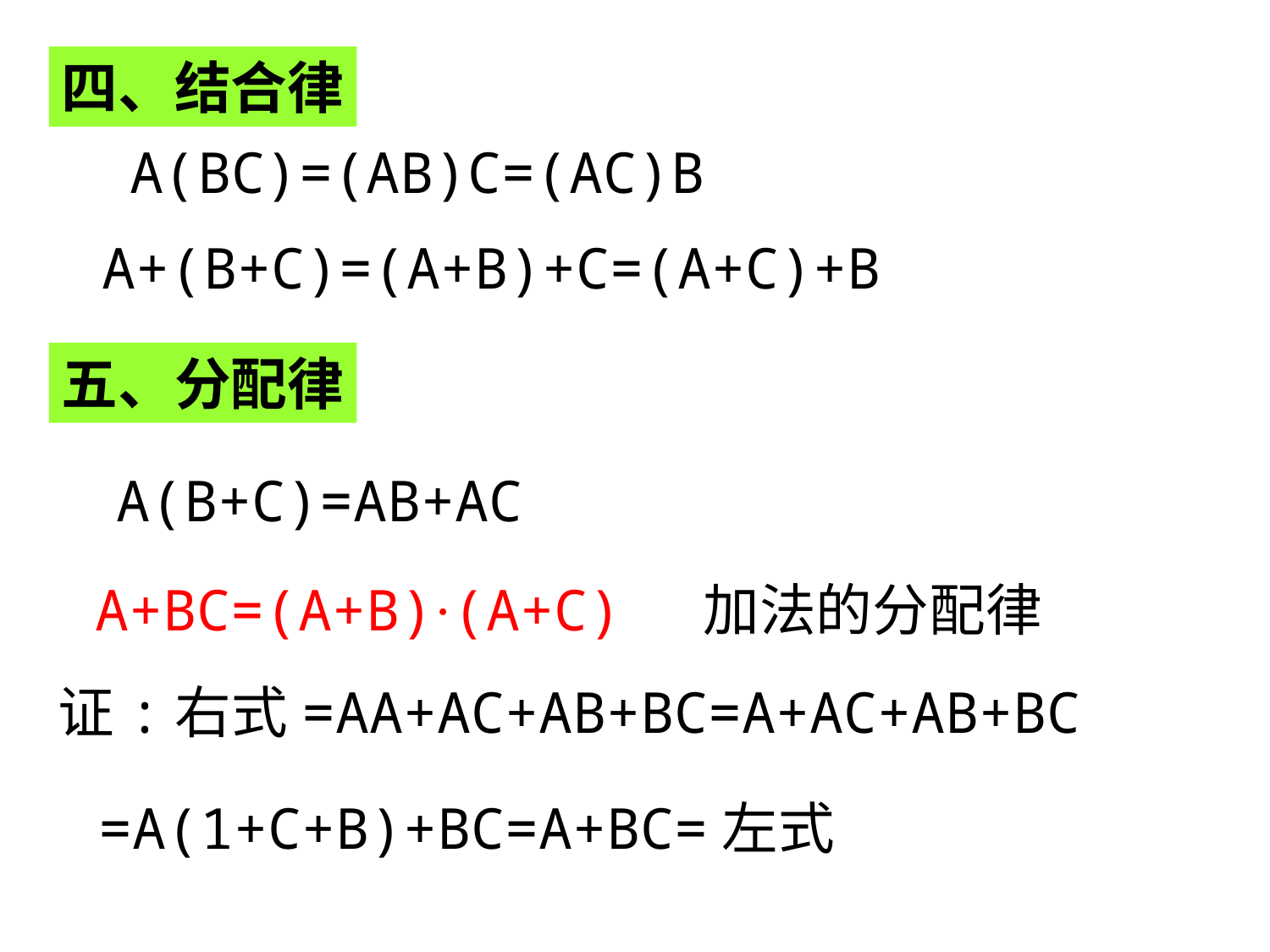

四、结合律
A(BC)=(AB)C=(AC)B
A+(B+C)=(A+B)+C=(A+C)+B
五、分配律
A(B+C)=AB+AC
A+BC=(A+B)·(A+C)  加法的分配律
证:右式=AA+AC+AB+BC=A+AC+AB+BC
=A(1+C+B)+BC=A+BC=左式
15